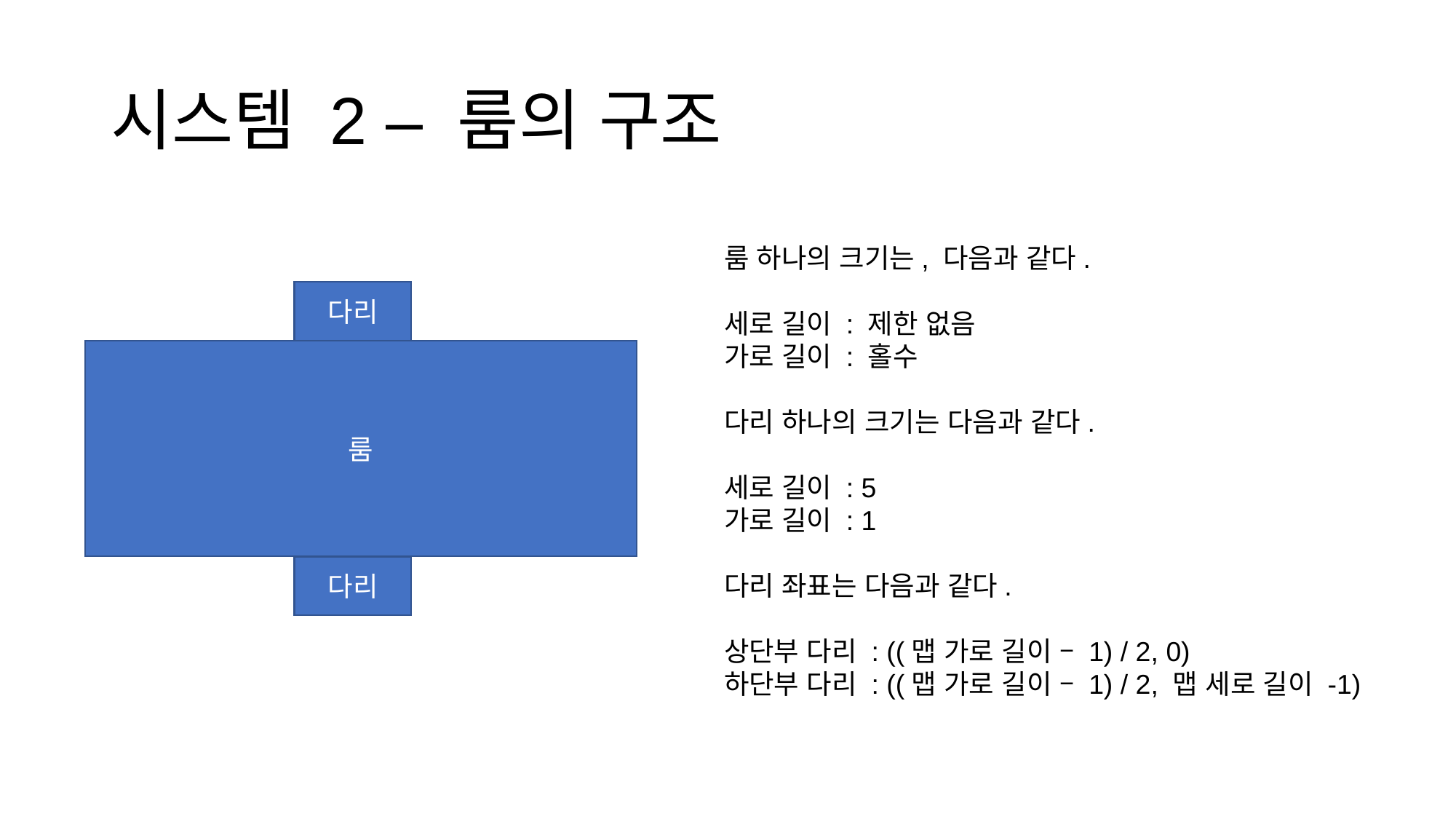

# 시스템 2 – 룸의 구조
룸 하나의 크기는, 다음과 같다.

세로 길이 : 제한 없음
가로 길이 : 홀수

다리 하나의 크기는 다음과 같다.

세로 길이 : 5
가로 길이 : 1

다리 좌표는 다음과 같다.

상단부 다리 : ((맵 가로 길이 – 1) / 2, 0)
하단부 다리 : ((맵 가로 길이 – 1) / 2, 맵 세로 길이 -1)
다리
룸
다리